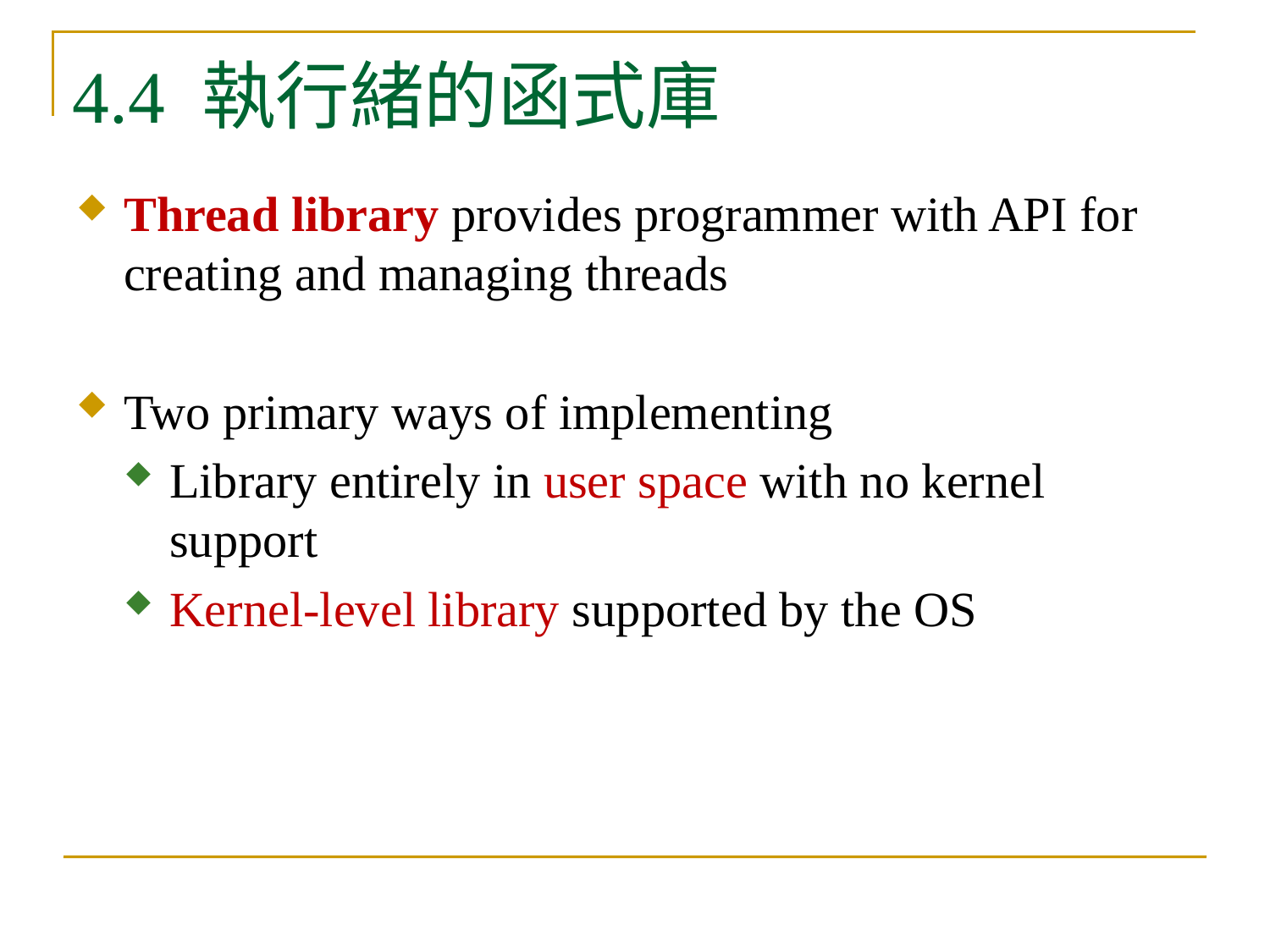

# 4.4 執行緒的函式庫
Thread library provides programmer with API for creating and managing threads

Two primary ways of implementing
Library entirely in user space with no kernel support
Kernel-level library supported by the OS